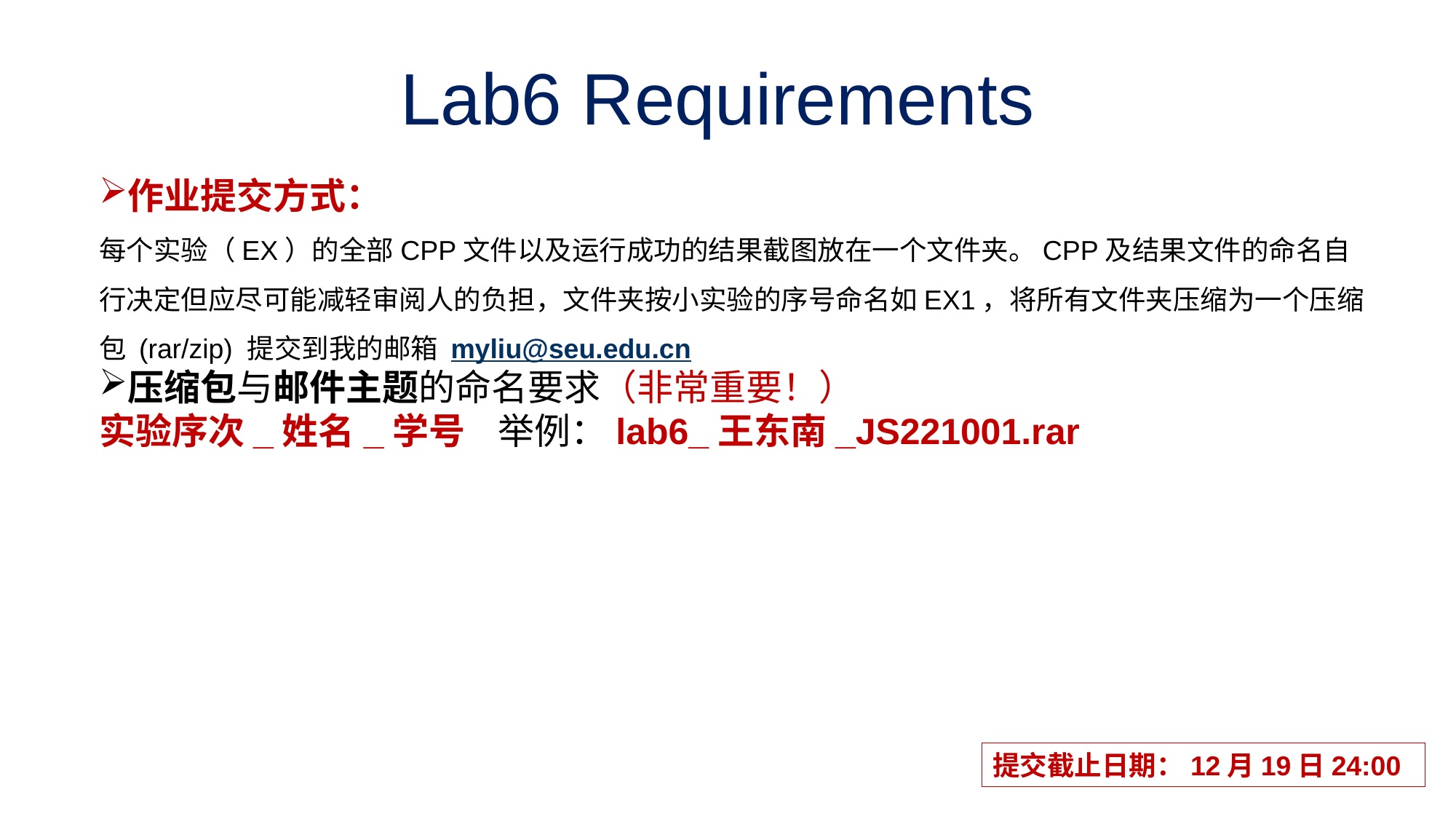

Lab6 Requirements
作业提交方式：
每个实验（EX）的全部CPP文件以及运行成功的结果截图放在一个文件夹。CPP及结果文件的命名自行决定但应尽可能减轻审阅人的负担，文件夹按小实验的序号命名如EX1，将所有文件夹压缩为一个压缩包 (rar/zip) 提交到我的邮箱 myliu@seu.edu.cn
压缩包与邮件主题的命名要求（非常重要！）
实验序次_姓名_学号    举例：lab6_王东南_JS221001.rar
提交截止日期：12月19日24:00